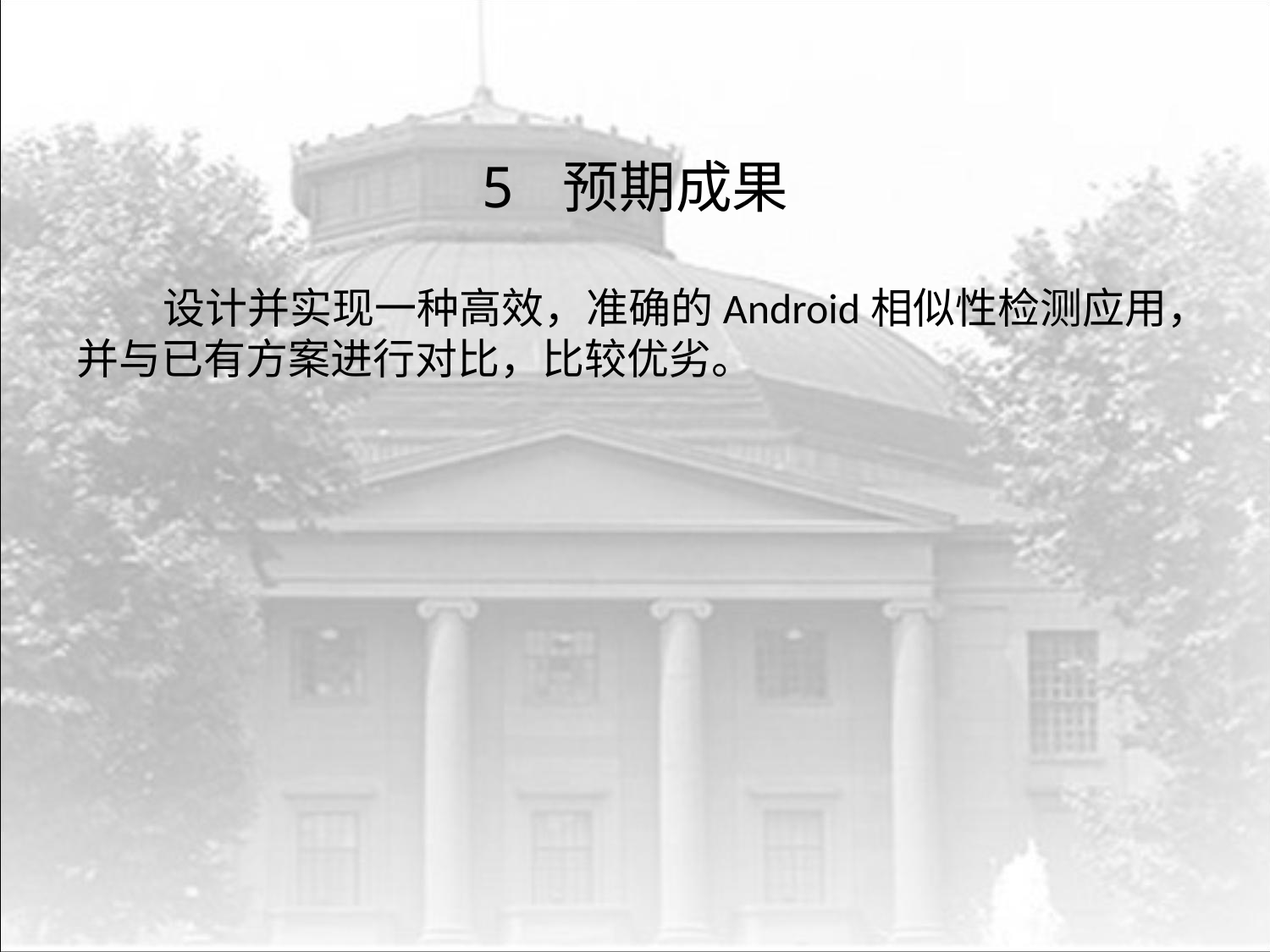

# 5 预期成果
        设计并实现一种高效，准确的Android相似性检测应用，并与已有方案进行对比，比较优劣。